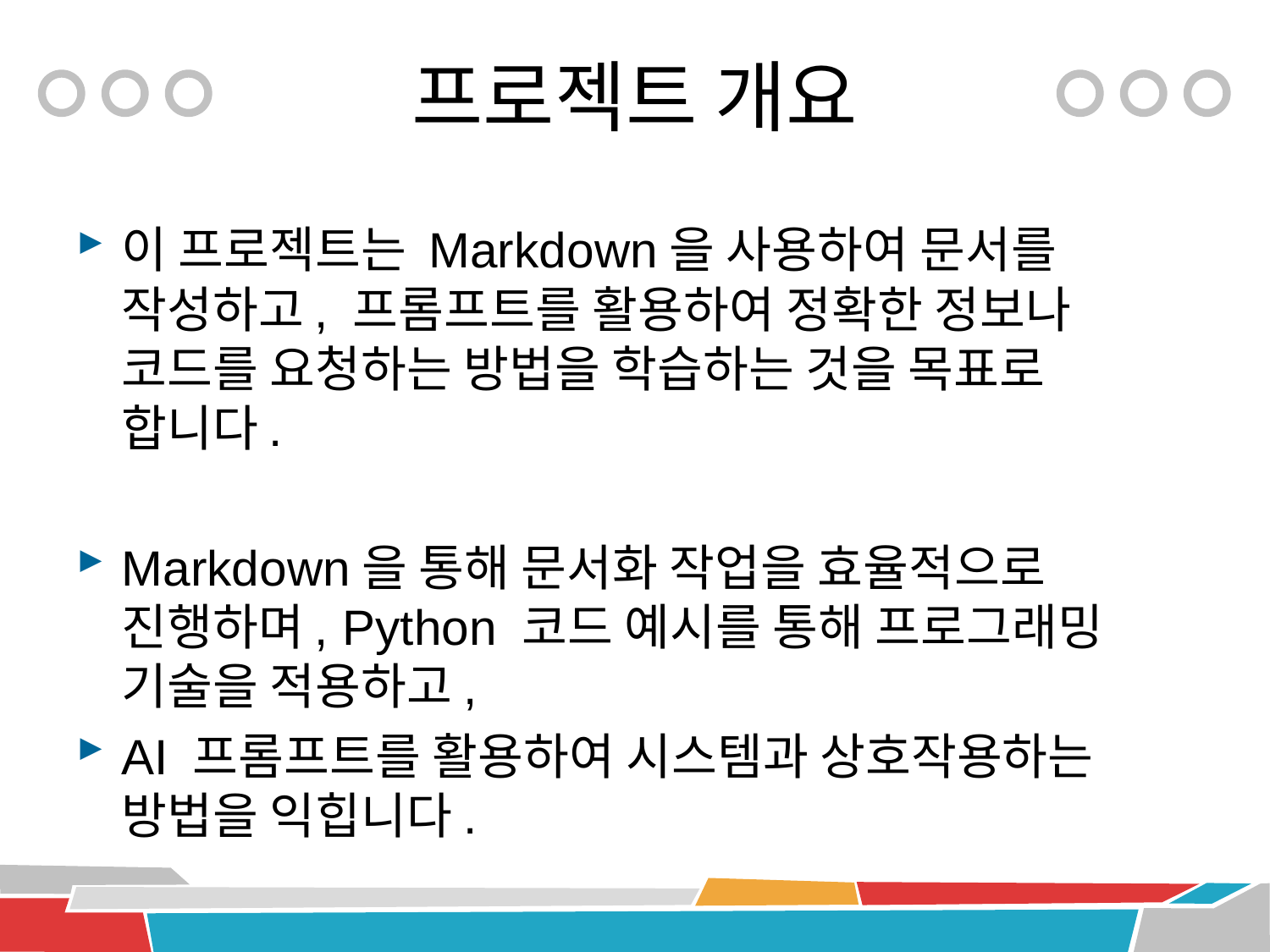

# 프로젝트 개요
이 프로젝트는 Markdown을 사용하여 문서를 작성하고, 프롬프트를 활용하여 정확한 정보나 코드를 요청하는 방법을 학습하는 것을 목표로 합니다.

Markdown을 통해 문서화 작업을 효율적으로 진행하며, Python 코드 예시를 통해 프로그래밍 기술을 적용하고,
AI 프롬프트를 활용하여 시스템과 상호작용하는 방법을 익힙니다.